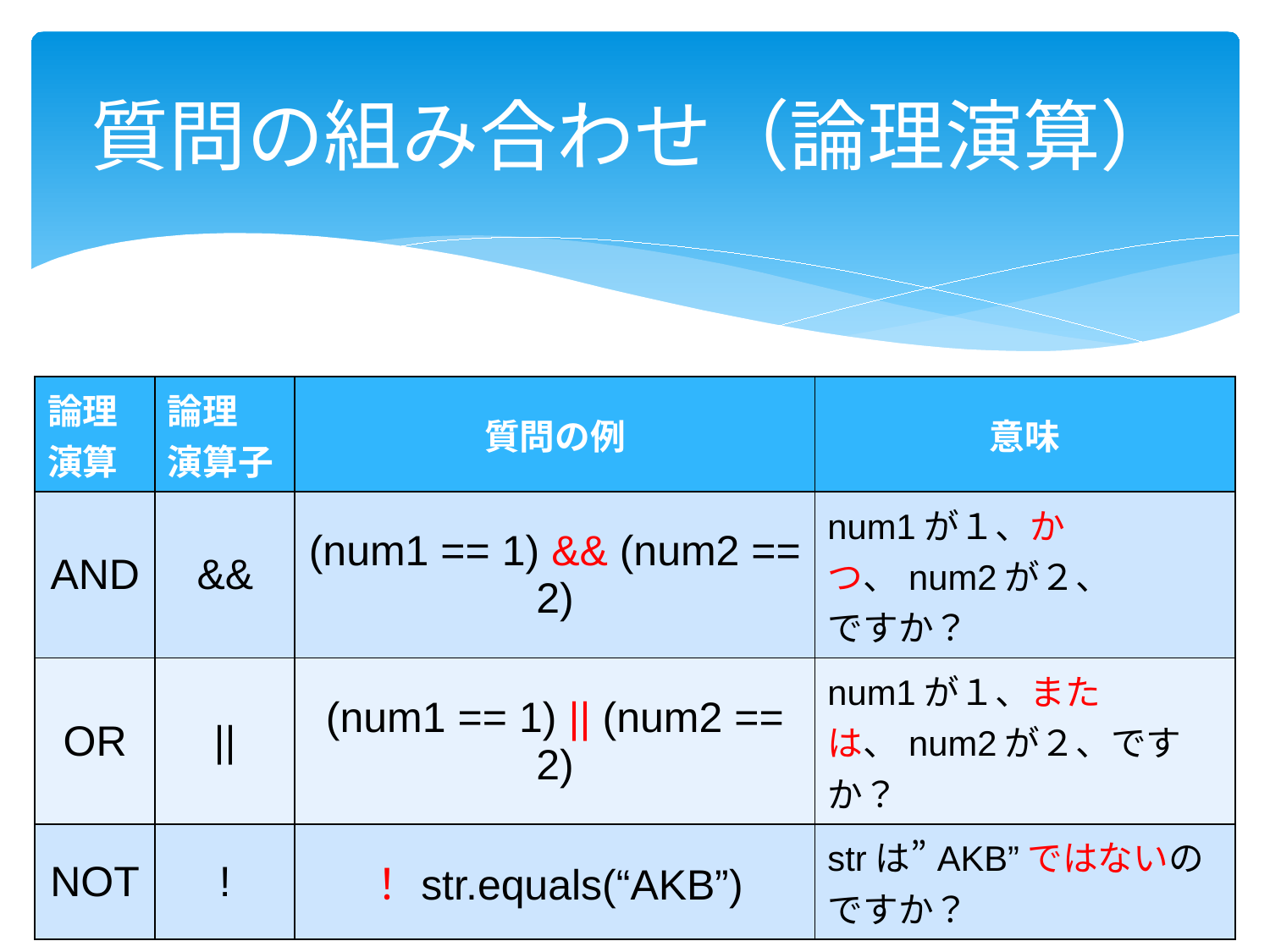

# 質問の組み合わせ（論理演算）
| 論理 演算 | 論理 演算子 | 質問の例 | 意味 |
| --- | --- | --- | --- |
| AND | && | (num1 == 1) && (num2 == 2) | num1が１、かつ、num2が２、 ですか？ |
| OR | || | (num1 == 1) || (num2 == 2) | num1が１、または、num2が２、ですか？ |
| NOT | ! | ！str.equals(“AKB”) | strは”AKB”ではないのですか？ |